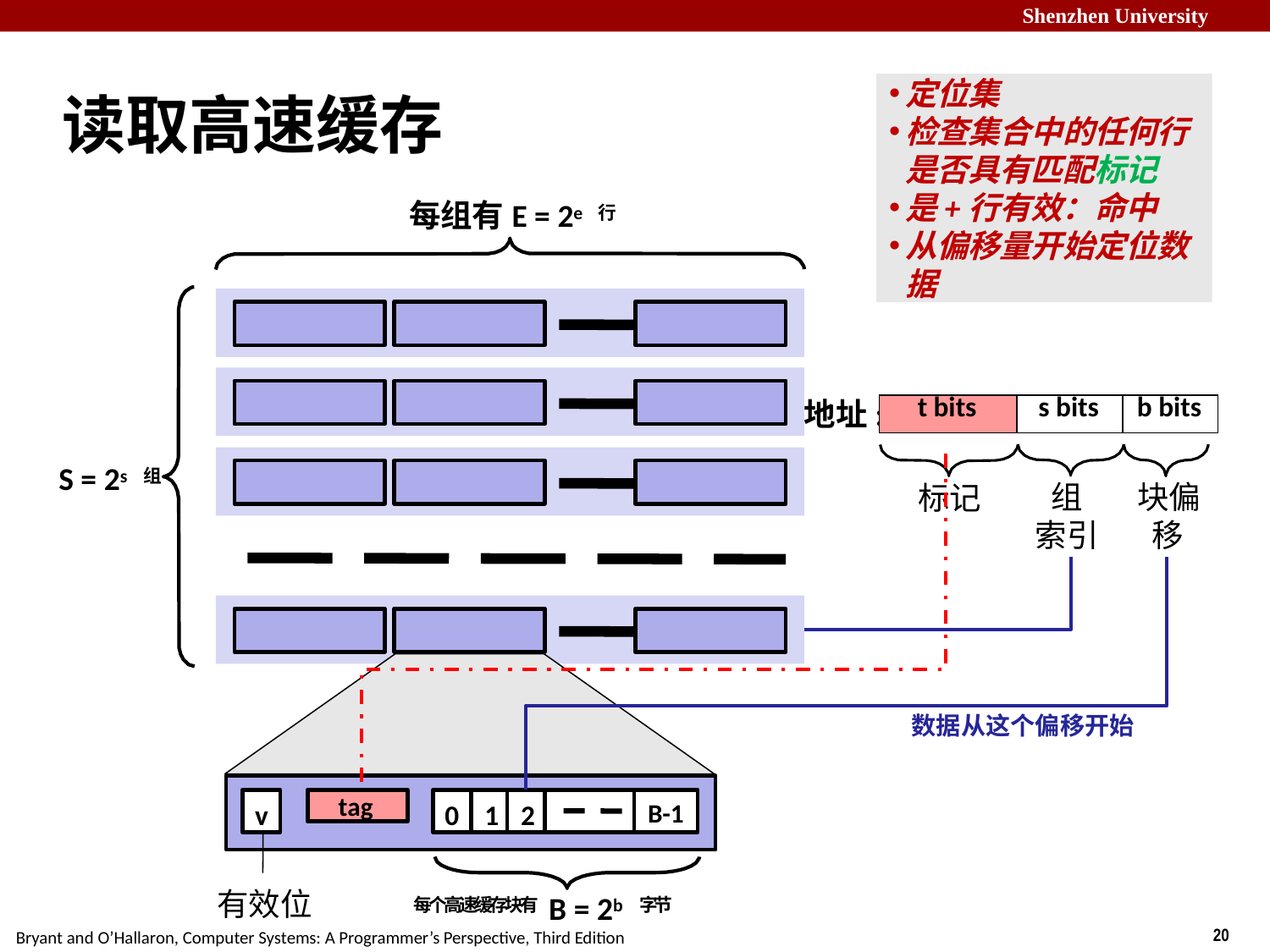

定位集
检查集合中的任何行是否具有匹配标记
是+行有效：命中
从偏移量开始定位数据
读取高速缓存
每组有E = 2e 行

地址:
| t bits | s bits | b bits |
| --- | --- | --- |

S = 2s  组

组索引
块偏移
标记

数据从这个偏移开始

tag

B-1
v
0	1	2

有效位
每个高速缓存块有  B = 2b  字节